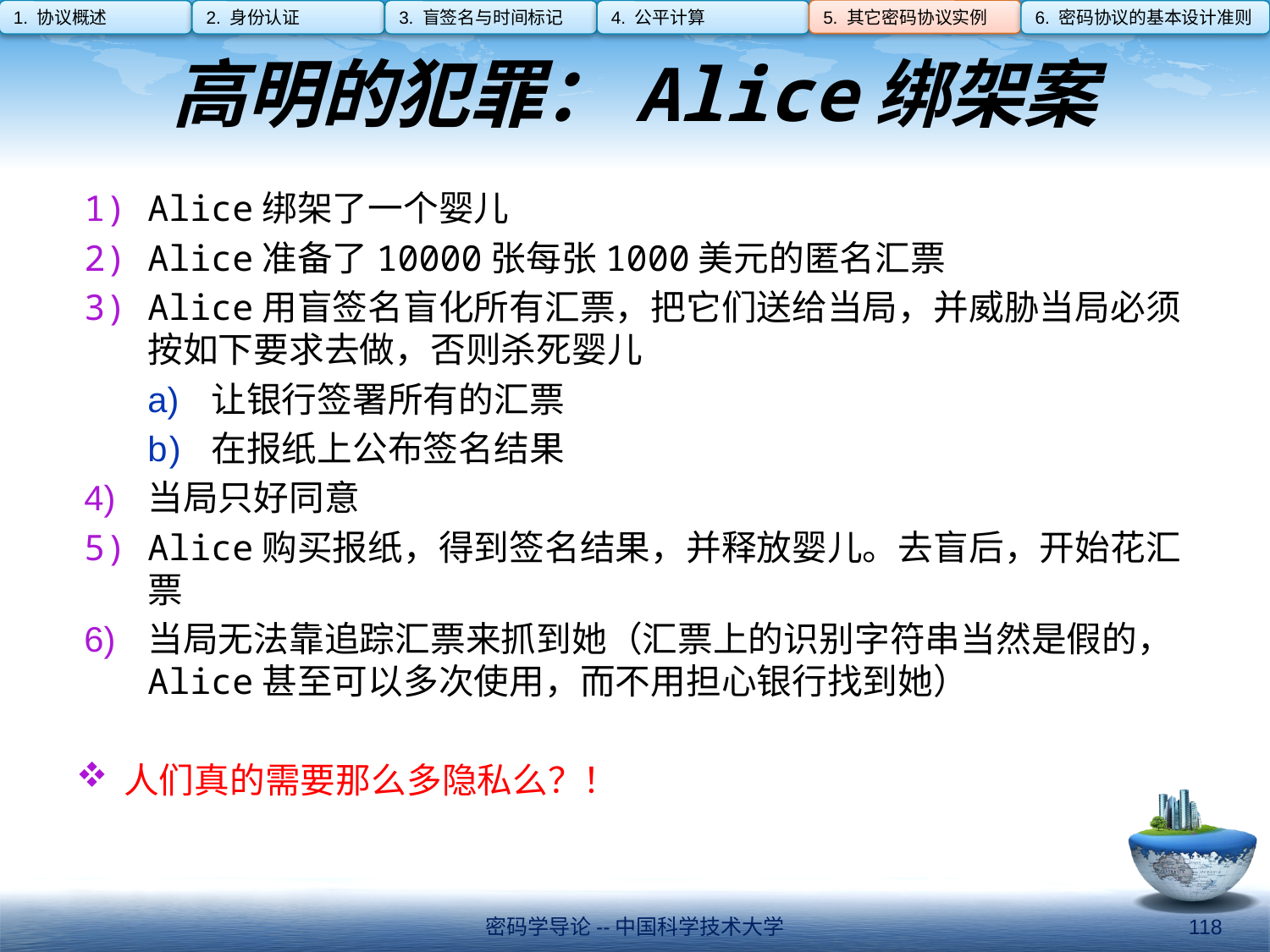

5. 其它密码协议实例
1. 协议概述
2. 身份认证
3. 盲签名与时间标记
4. 公平计算
6. 密码协议的基本设计准则
# 高明的犯罪：Alice绑架案
Alice绑架了一个婴儿
Alice准备了10000张每张1000美元的匿名汇票
Alice用盲签名盲化所有汇票，把它们送给当局，并威胁当局必须按如下要求去做，否则杀死婴儿
让银行签署所有的汇票
在报纸上公布签名结果
当局只好同意
Alice购买报纸，得到签名结果，并释放婴儿。去盲后，开始花汇票
当局无法靠追踪汇票来抓到她（汇票上的识别字符串当然是假的，Alice甚至可以多次使用，而不用担心银行找到她）

人们真的需要那么多隐私么？！
密码学导论--中国科学技术大学
118